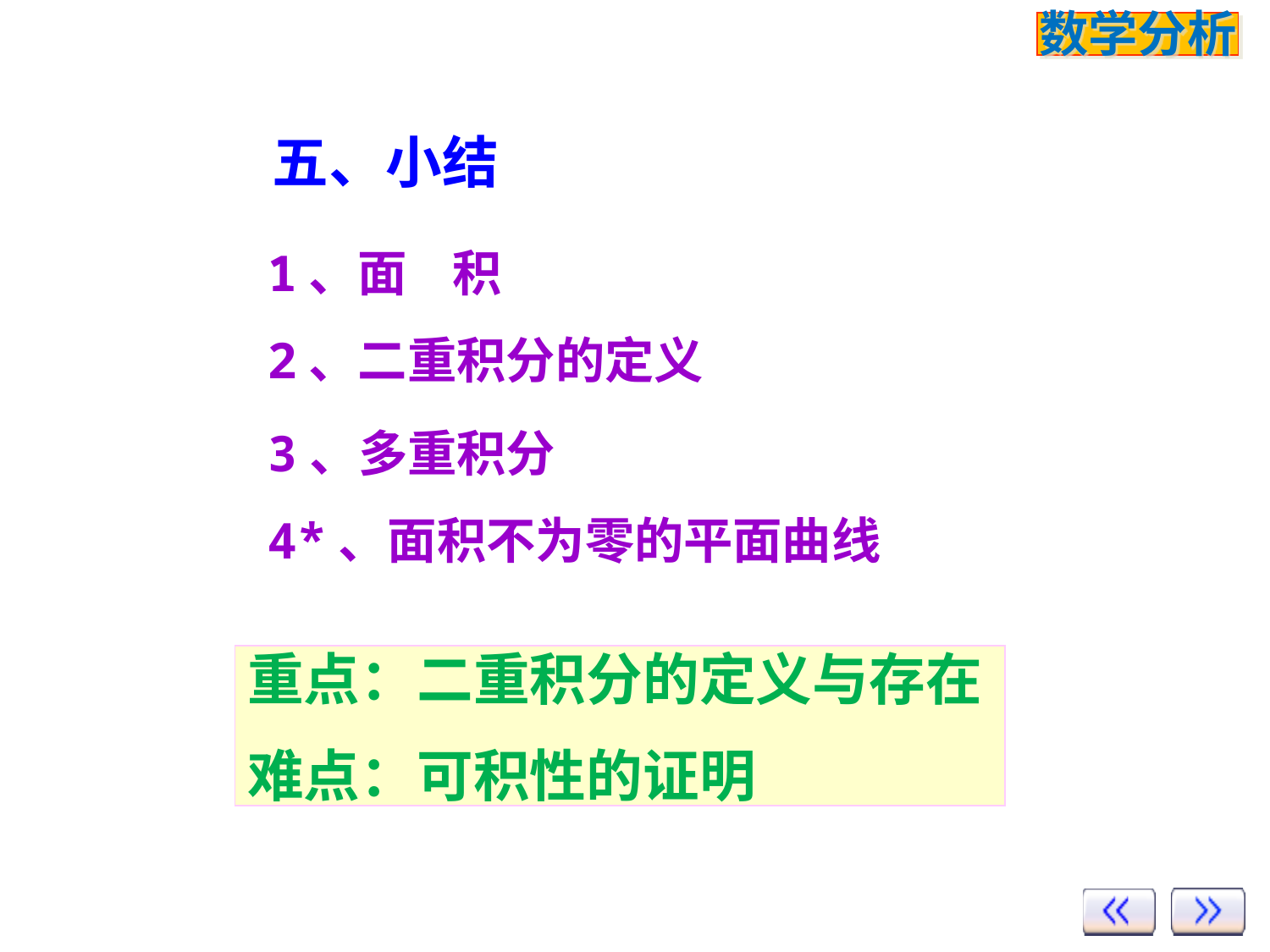

五、小结
1、面    积
2、二重积分的定义
3、多重积分
4*、面积不为零的平面曲线
重点：二重积分的定义与存在
难点：可积性的证明